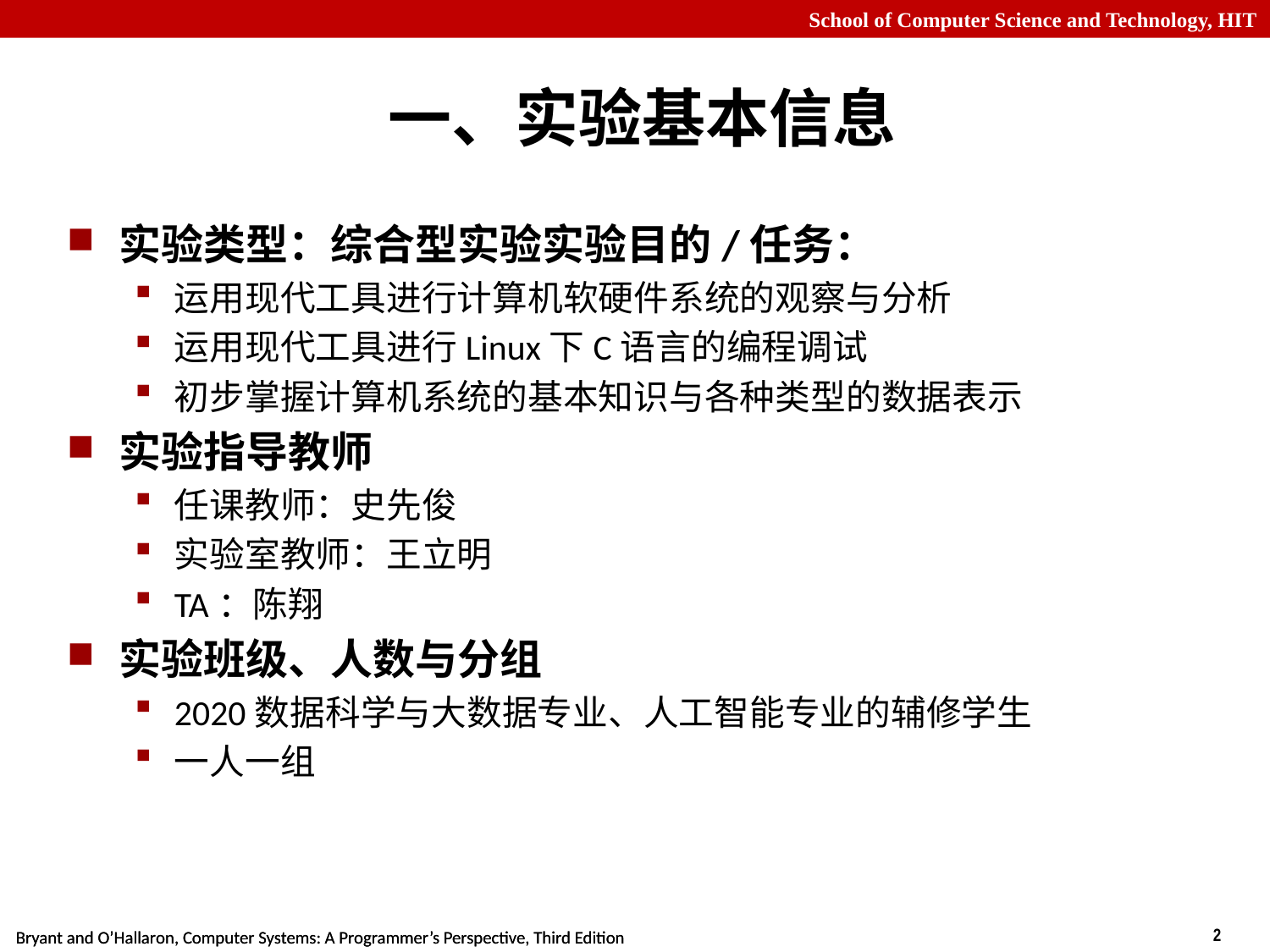

# 一、实验基本信息
实验类型：综合型实验实验目的/任务：
运用现代工具进行计算机软硬件系统的观察与分析
运用现代工具进行Linux下C语言的编程调试
初步掌握计算机系统的基本知识与各种类型的数据表示
实验指导教师
任课教师：史先俊
实验室教师：王立明
TA：陈翔
实验班级、人数与分组
2020数据科学与大数据专业、人工智能专业的辅修学生
一人一组